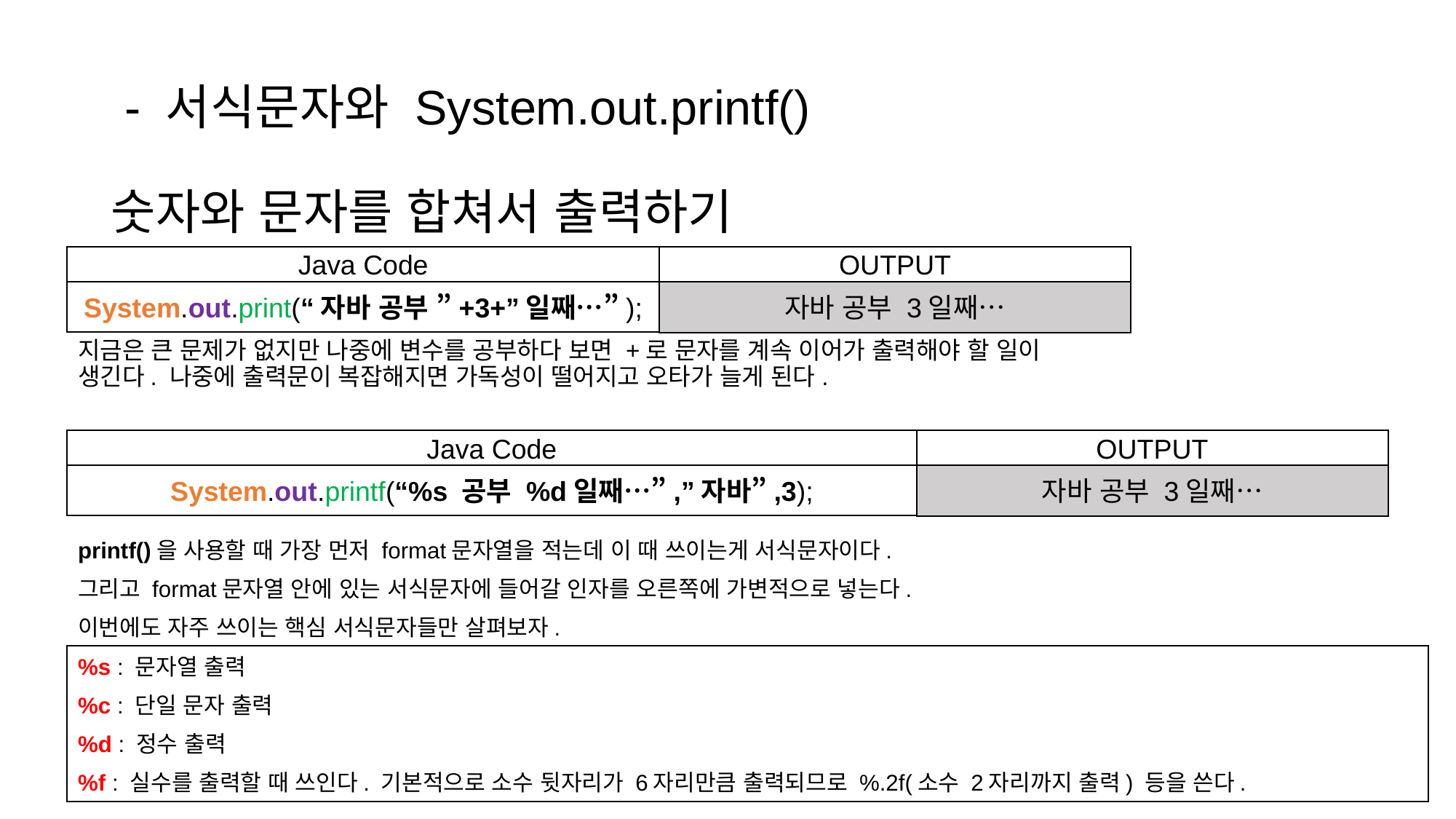

# - 서식문자와 System.out.printf() 숫자와 문자를 합쳐서 출력하기
Java Code
OUTPUT
자바 공부 3일째…
System.out.print(“자바 공부 ”+3+”일째…”);
지금은 큰 문제가 없지만 나중에 변수를 공부하다 보면 +로 문자를 계속 이어가 출력해야 할 일이 생긴다. 나중에 출력문이 복잡해지면 가독성이 떨어지고 오타가 늘게 된다.
Java Code
OUTPUT
자바 공부 3일째…
System.out.printf(“%s 공부 %d일째…”,”자바”,3);
printf()을 사용할 때 가장 먼저 format문자열을 적는데 이 때 쓰이는게 서식문자이다.
그리고 format문자열 안에 있는 서식문자에 들어갈 인자를 오른쪽에 가변적으로 넣는다.
이번에도 자주 쓰이는 핵심 서식문자들만 살펴보자.
%s : 문자열 출력
%c : 단일 문자 출력
%d : 정수 출력
%f : 실수를 출력할 때 쓰인다. 기본적으로 소수 뒷자리가 6자리만큼 출력되므로 %.2f(소수 2자리까지 출력) 등을 쓴다.